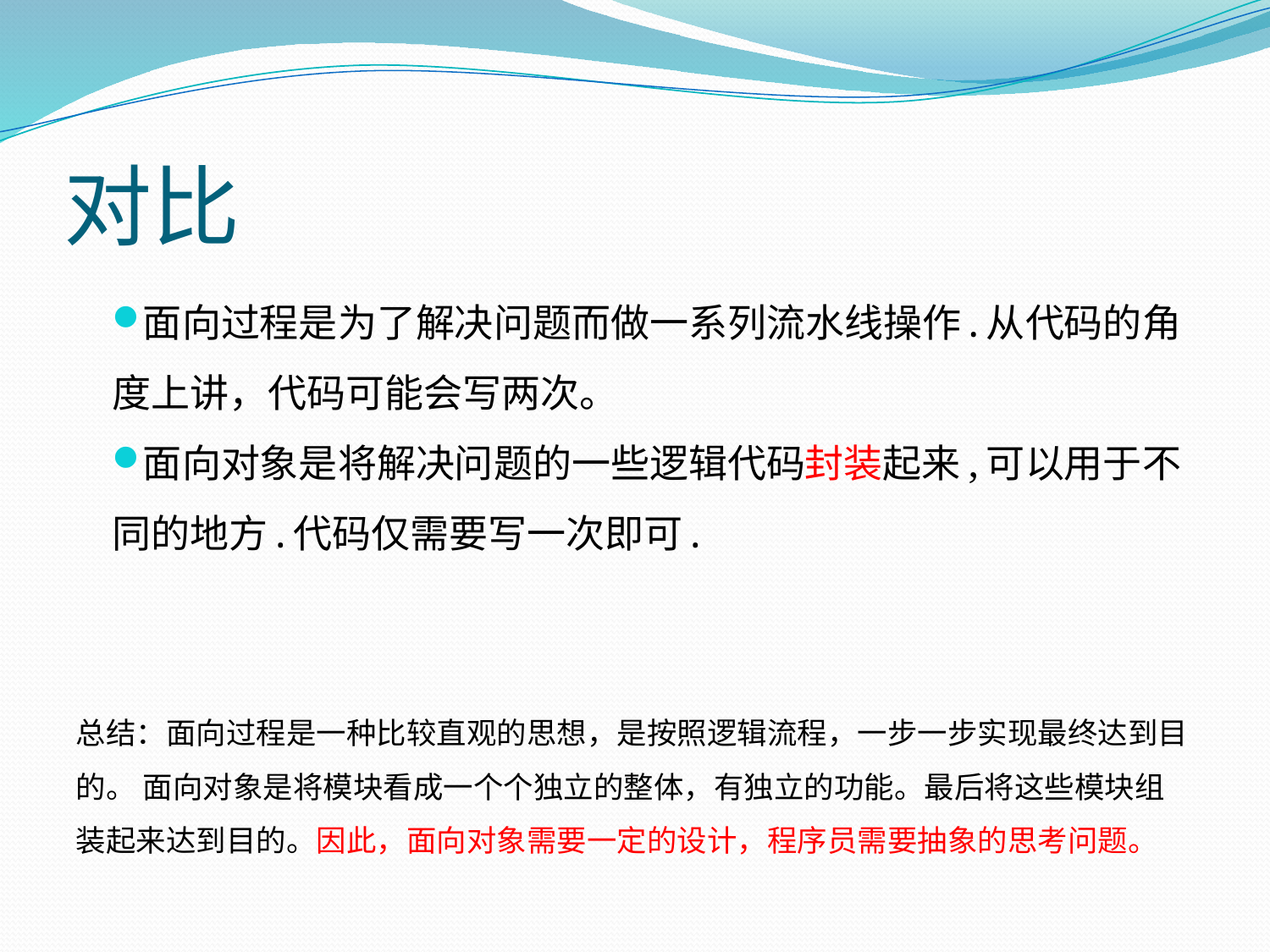

# 对比
面向过程是为了解决问题而做一系列流水线操作.从代码的角度上讲，代码可能会写两次。
面向对象是将解决问题的一些逻辑代码封装起来,可以用于不同的地方.代码仅需要写一次即可.

总结：面向过程是一种比较直观的思想，是按照逻辑流程，一步一步实现最终达到目的。 面向对象是将模块看成一个个独立的整体，有独立的功能。最后将这些模块组装起来达到目的。因此，面向对象需要一定的设计，程序员需要抽象的思考问题。